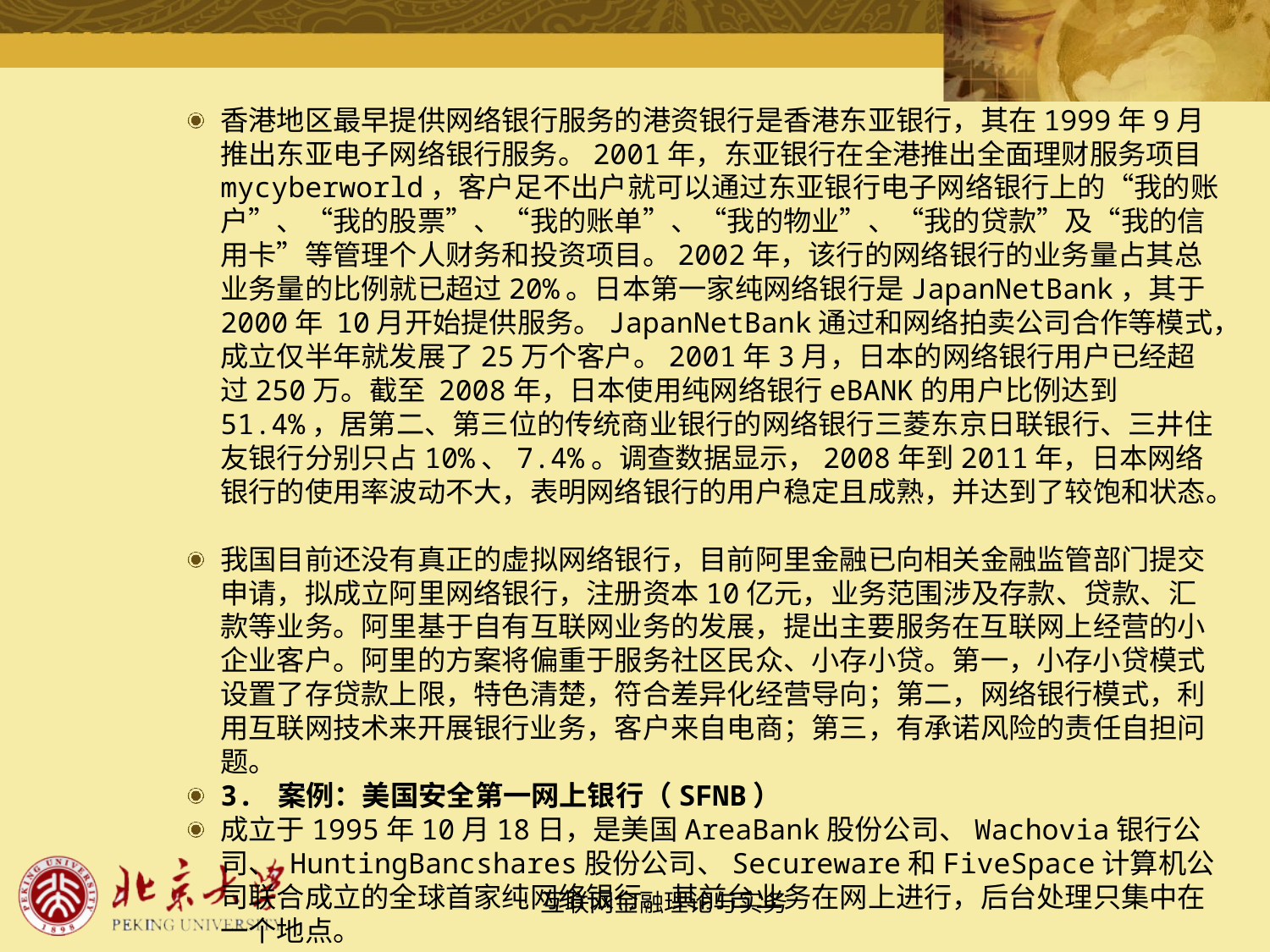

香港地区最早提供网络银行服务的港资银行是香港东亚银行，其在1999年9月推出东亚电子网络银行服务。2001年，东亚银行在全港推出全面理财服务项目mycyberworld，客户足不出户就可以通过东亚银行电子网络银行上的“我的账户”、“我的股票”、“我的账单”、“我的物业”、“我的贷款”及“我的信用卡”等管理个人财务和投资项目。2002年，该行的网络银行的业务量占其总业务量的比例就已超过20%。日本第一家纯网络银行是JapanNetBank，其于2000年 10月开始提供服务。JapanNetBank通过和网络拍卖公司合作等模式，成立仅半年就发展了25万个客户。2001年3月，日本的网络银行用户已经超过250万。截至 2008年，日本使用纯网络银行eBANK的用户比例达到51.4%，居第二、第三位的传统商业银行的网络银行三菱东京日联银行、三井住友银行分别只占10%、7.4%。调查数据显示，2008年到2011年，日本网络银行的使用率波动不大，表明网络银行的用户稳定且成熟，并达到了较饱和状态。
我国目前还没有真正的虚拟网络银行，目前阿里金融已向相关金融监管部门提交申请，拟成立阿里网络银行，注册资本10亿元，业务范围涉及存款、贷款、汇款等业务。阿里基于自有互联网业务的发展，提出主要服务在互联网上经营的小企业客户。阿里的方案将偏重于服务社区民众、小存小贷。第一，小存小贷模式设置了存贷款上限，特色清楚，符合差异化经营导向；第二，网络银行模式，利用互联网技术来开展银行业务，客户来自电商；第三，有承诺风险的责任自担问题。
3. 案例：美国安全第一网上银行（SFNB）
成立于1995年10月18日，是美国AreaBank股份公司、Wachovia银行公司、 HuntingBancshares股份公司、Secureware和FiveSpace计算机公司联合成立的全球首家纯网络银行。其前台业务在网上进行，后台处理只集中在一个地点。